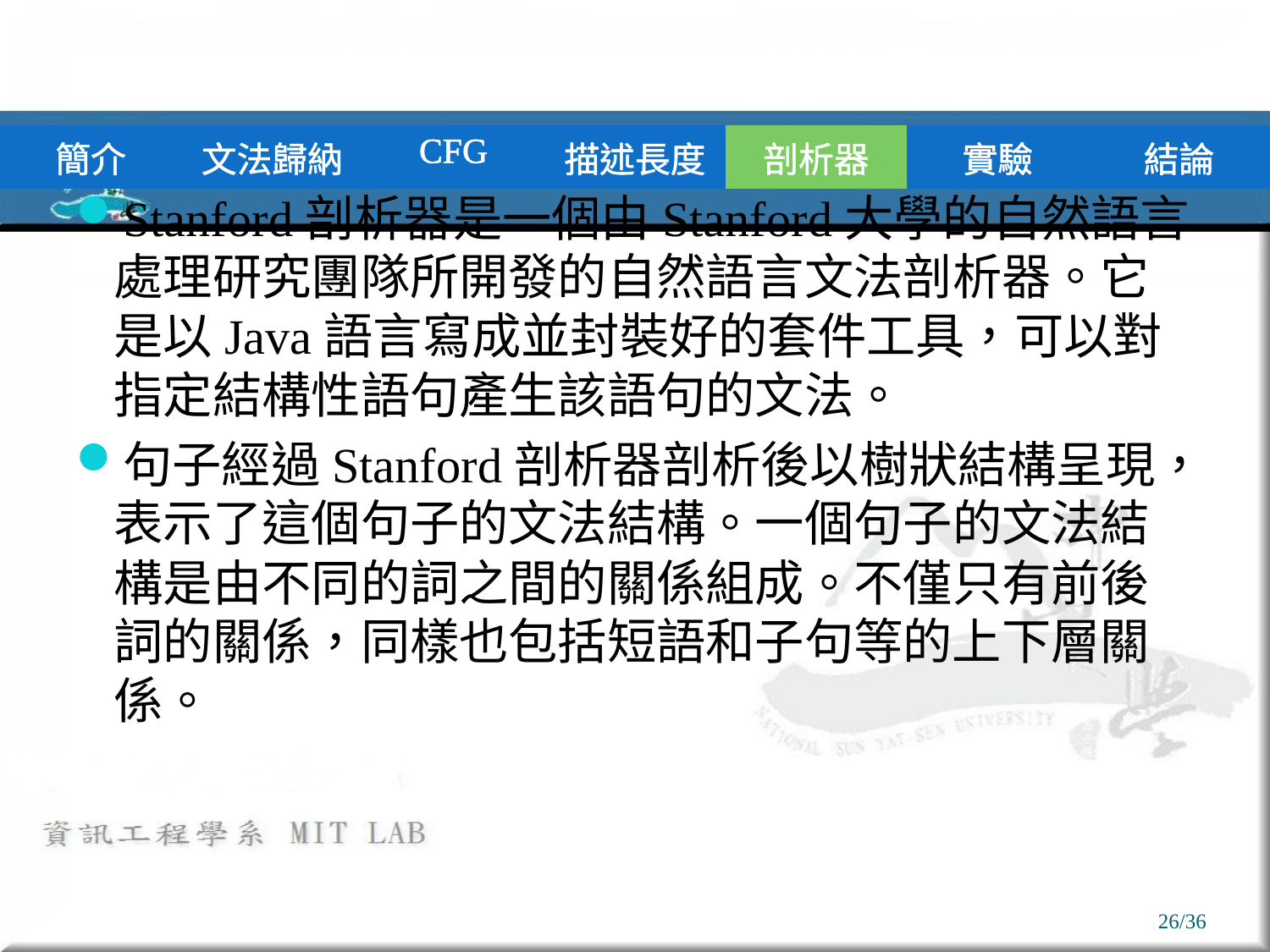

# Stanford剖析器
| 簡介 | 文法歸納 | CFG | 描述長度 | 剖析器 | 實驗 | 結論 |
| --- | --- | --- | --- | --- | --- | --- |
Stanford剖析器是一個由Stanford大學的自然語言處理研究團隊所開發的自然語言文法剖析器。它是以Java語言寫成並封裝好的套件工具，可以對指定結構性語句產生該語句的文法。
句子經過Stanford剖析器剖析後以樹狀結構呈現，表示了這個句子的文法結構。一個句子的文法結構是由不同的詞之間的關係組成。不僅只有前後詞的關係，同樣也包括短語和子句等的上下層關係。
26/36